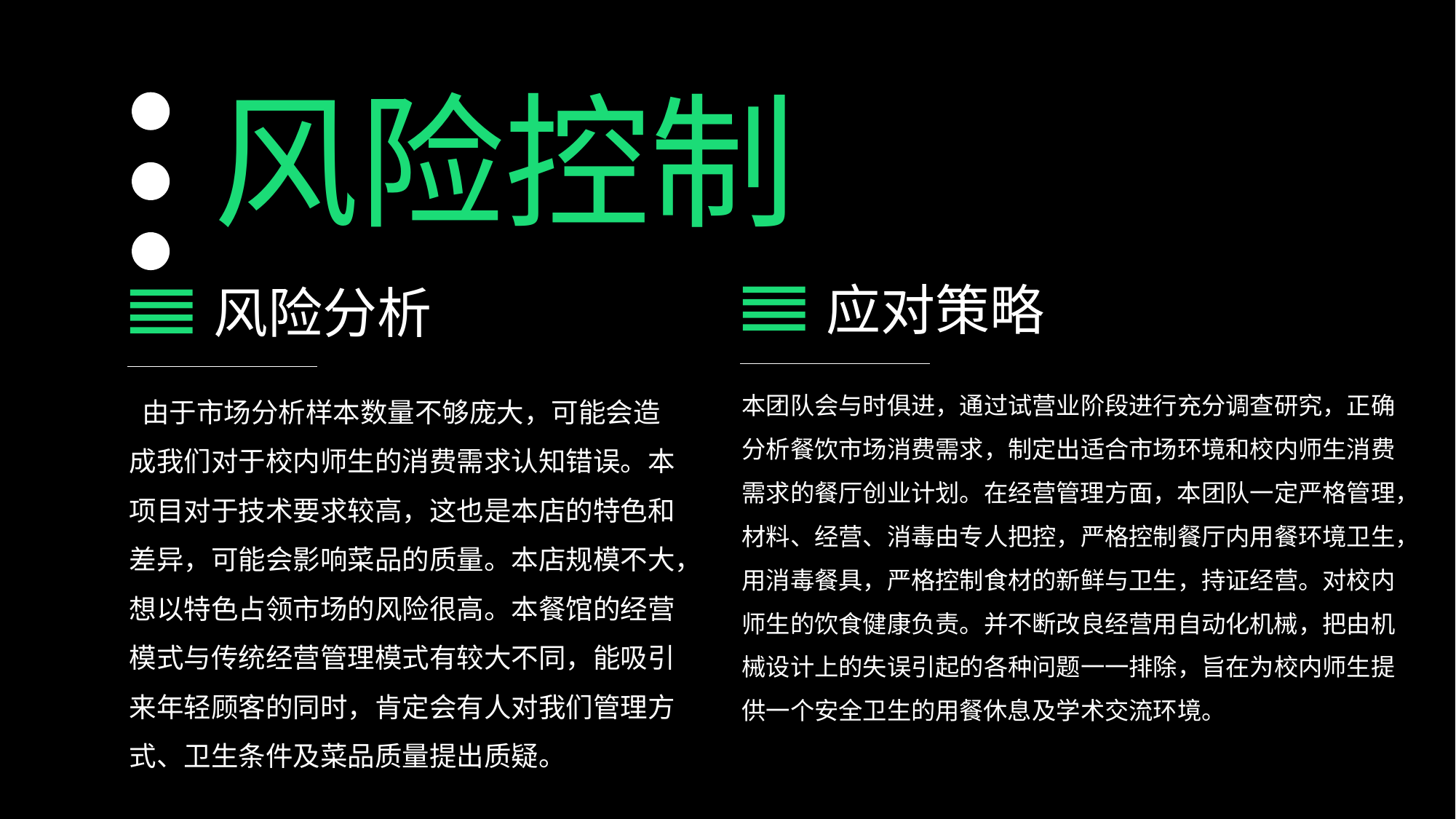

风险控制

应对策略
风险分析

本团队会与时俱进，通过试营业阶段进行充分调查研究，正确分析餐饮市场消费需求，制定出适合市场环境和校内师生消费需求的餐厅创业计划。在经营管理方面，本团队一定严格管理，材料、经营、消毒由专人把控，严格控制餐厅内用餐环境卫生，用消毒餐具，严格控制食材的新鲜与卫生，持证经营。对校内师生的饮食健康负责。并不断改良经营用自动化机械，把由机械设计上的失误引起的各种问题一一排除，旨在为校内师生提供一个安全卫生的用餐休息及学术交流环境。
 由于市场分析样本数量不够庞大，可能会造成我们对于校内师生的消费需求认知错误。本项目对于技术要求较高，这也是本店的特色和差异，可能会影响菜品的质量。本店规模不大，想以特色占领市场的风险很高。本餐馆的经营模式与传统经营管理模式有较大不同，能吸引来年轻顾客的同时，肯定会有人对我们管理方式、卫生条件及菜品质量提出质疑。